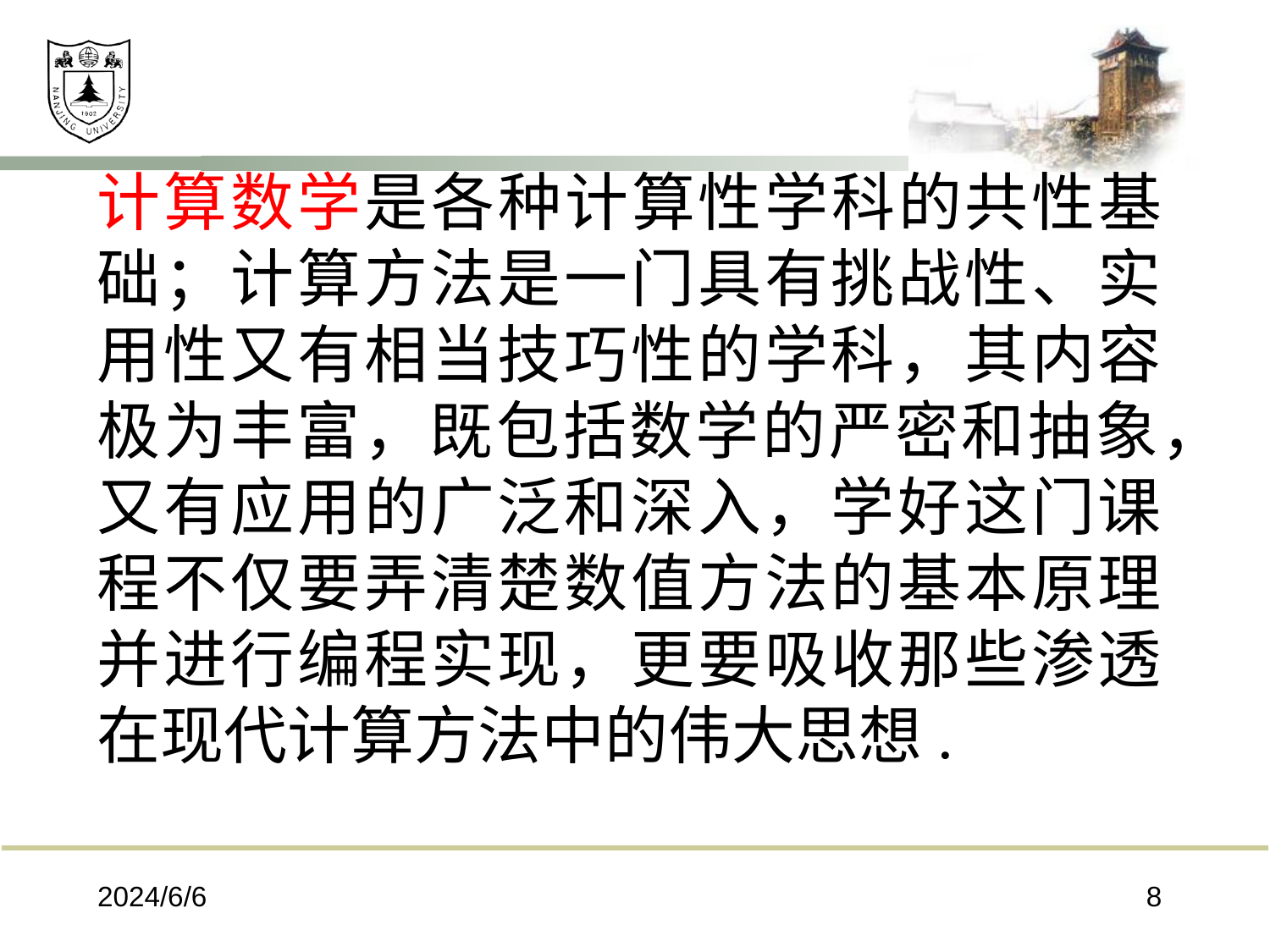

#
计算数学是各种计算性学科的共性基础；计算方法是一门具有挑战性、实用性又有相当技巧性的学科，其内容极为丰富，既包括数学的严密和抽象，又有应用的广泛和深入，学好这门课程不仅要弄清楚数值方法的基本原理并进行编程实现，更要吸收那些渗透在现代计算方法中的伟大思想.
2024/6/6
8